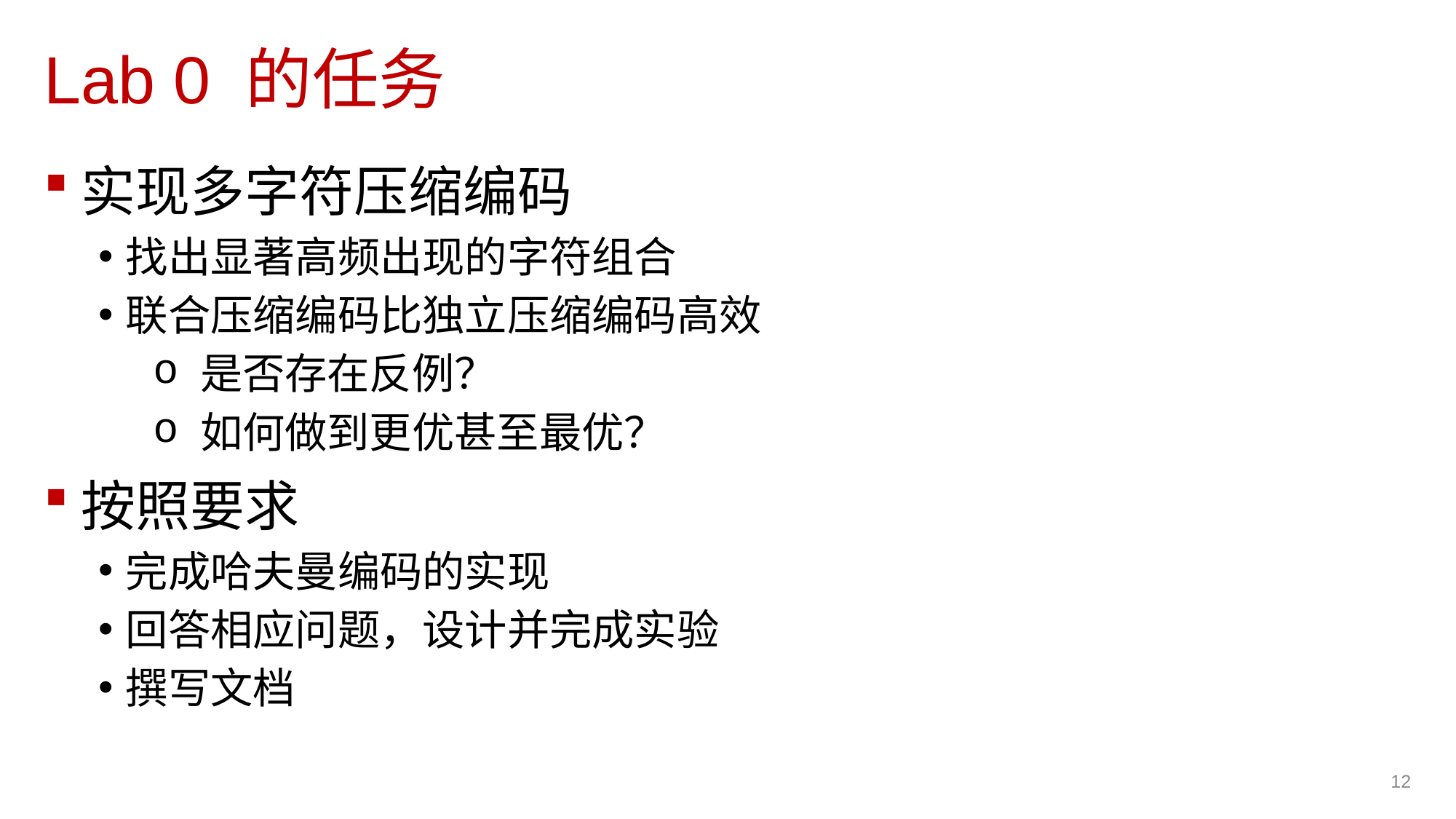

# Lab 0 的任务
实现多字符压缩编码
找出显著高频出现的字符组合
联合压缩编码比独立压缩编码高效
 是否存在反例？
 如何做到更优甚至最优？
按照要求
完成哈夫曼编码的实现
回答相应问题，设计并完成实验
撰写文档

12